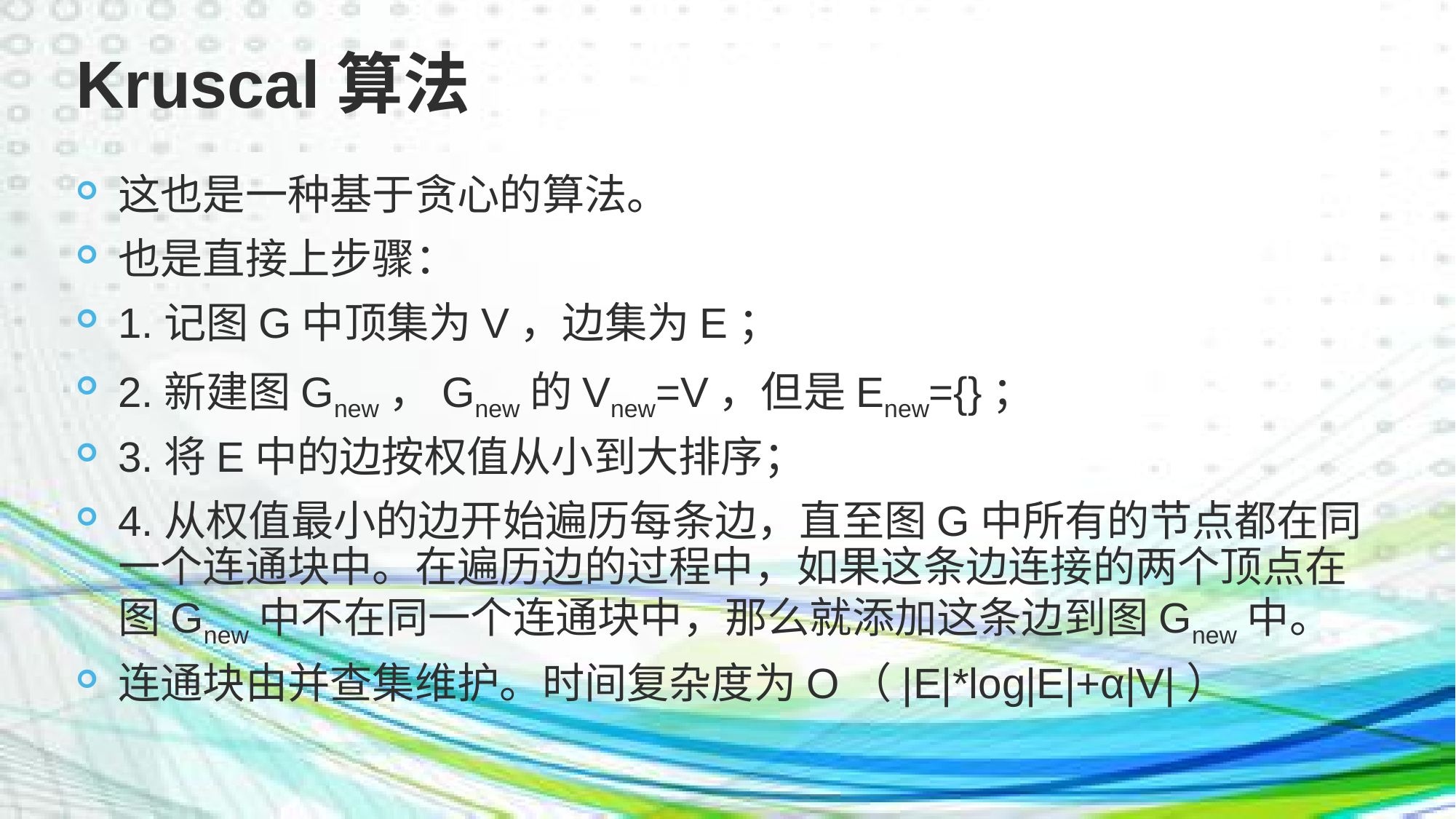

# Kruscal算法
这也是一种基于贪心的算法。
也是直接上步骤：
1.记图G中顶集为V，边集为E；
2.新建图Gnew，Gnew的Vnew=V，但是Enew={}；
3.将E中的边按权值从小到大排序；
4.从权值最小的边开始遍历每条边，直至图G中所有的节点都在同一个连通块中。在遍历边的过程中，如果这条边连接的两个顶点在图Gnew中不在同一个连通块中，那么就添加这条边到图Gnew中。
连通块由并查集维护。时间复杂度为O（|E|*log|E|+α|V|）